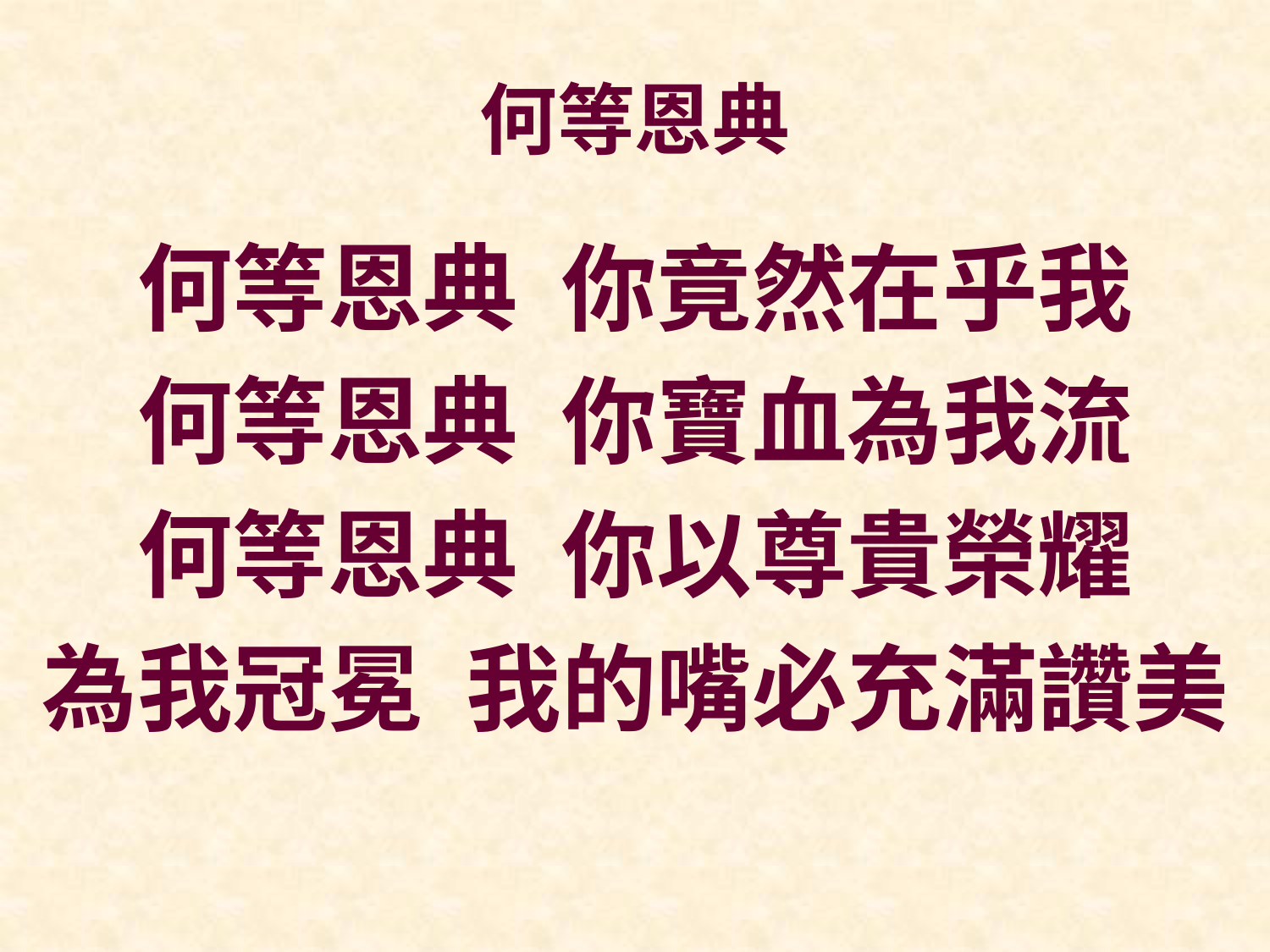

# 何等恩典
何等恩典  你竟然在乎我
何等恩典  你寶血為我流
何等恩典  你以尊貴榮耀
為我冠冕  我的嘴必充滿讚美